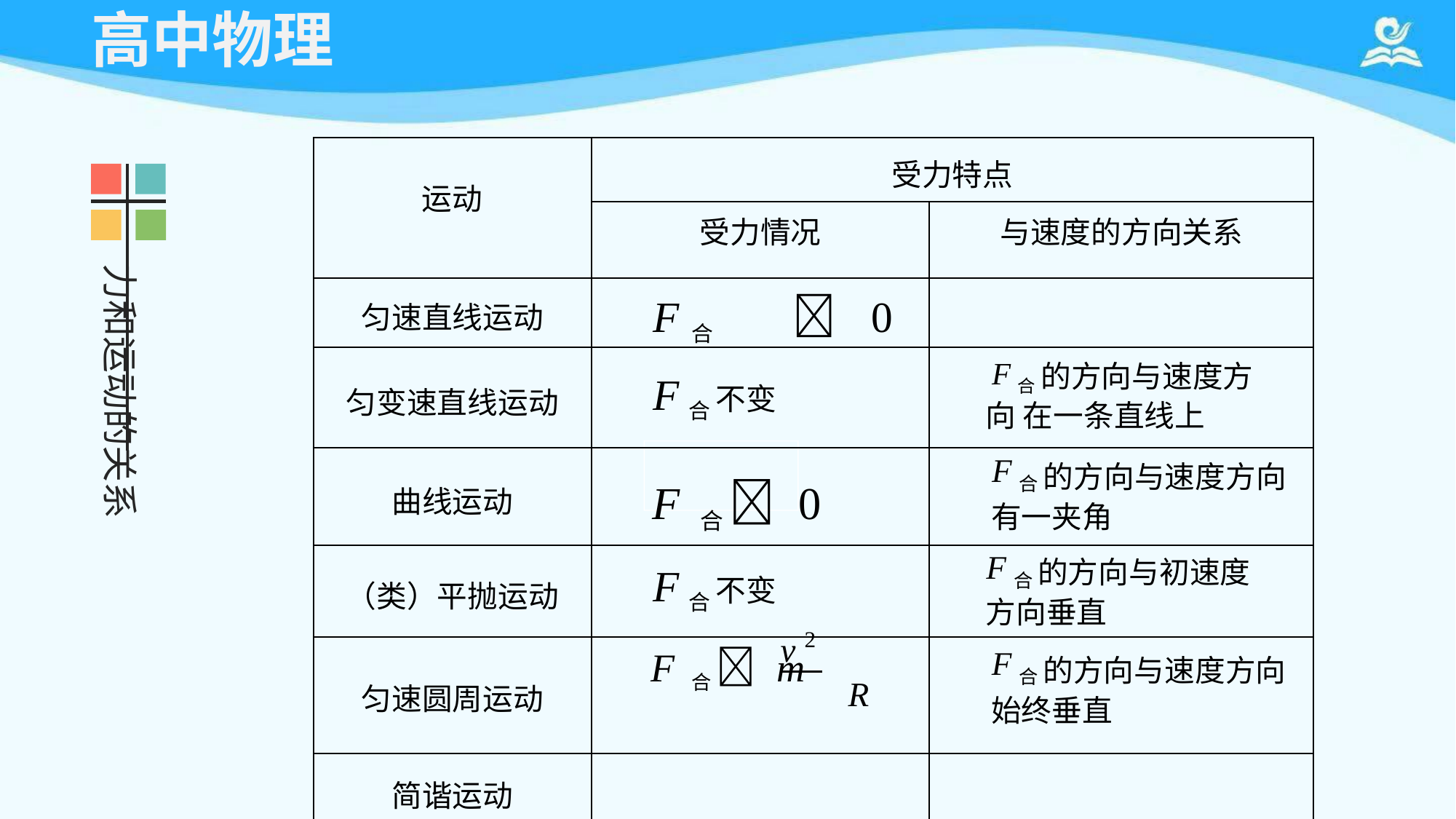

# 高中物理
| 运动 | 受力特点 |  |
| --- | --- | --- |
|  | 受力情况 | 与速度的方向关系 |
| 匀速直线运动 | F合 = 0 |  |
| 匀变速直线运动 | F合 不变 | F合 的方向与速度方向 在一条直线上 |
| 曲线运动 | F 合 ≠ 0 | F合 的方向与速度方向 有一夹角 |
| （类）平抛运动 | F合 不变 | F合 的方向与初速度 方向垂直 |
| 匀速圆周运动 | v 2 F 合 = m R | F合 的方向与速度方向 始终垂直 |
| 简谐运动 |  |  |

力和运动的关系